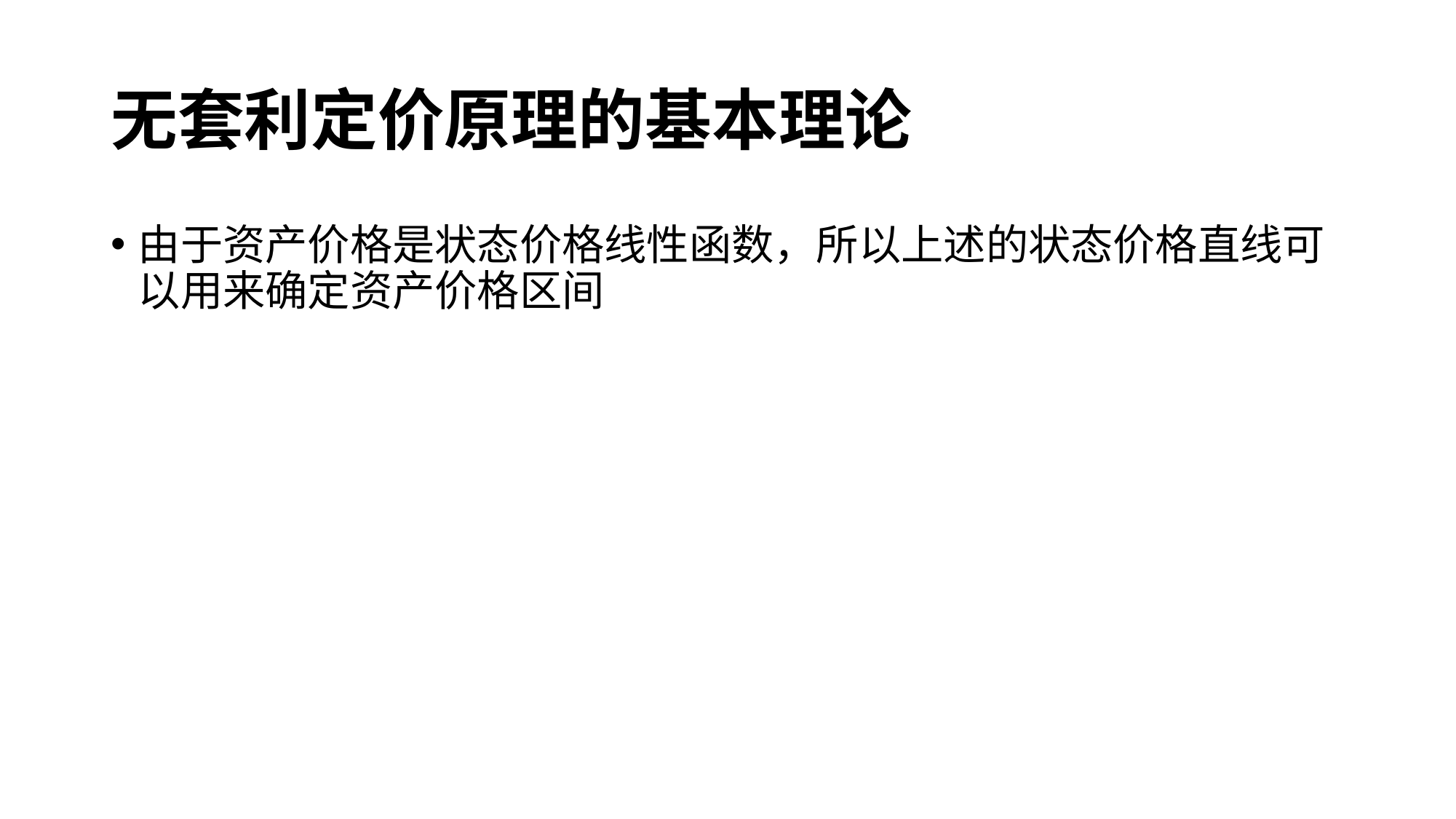

无套利定价原理的基本理论
由于资产价格是状态价格线性函数，所以上述的状态价格直线可以用来确定资产价格区间